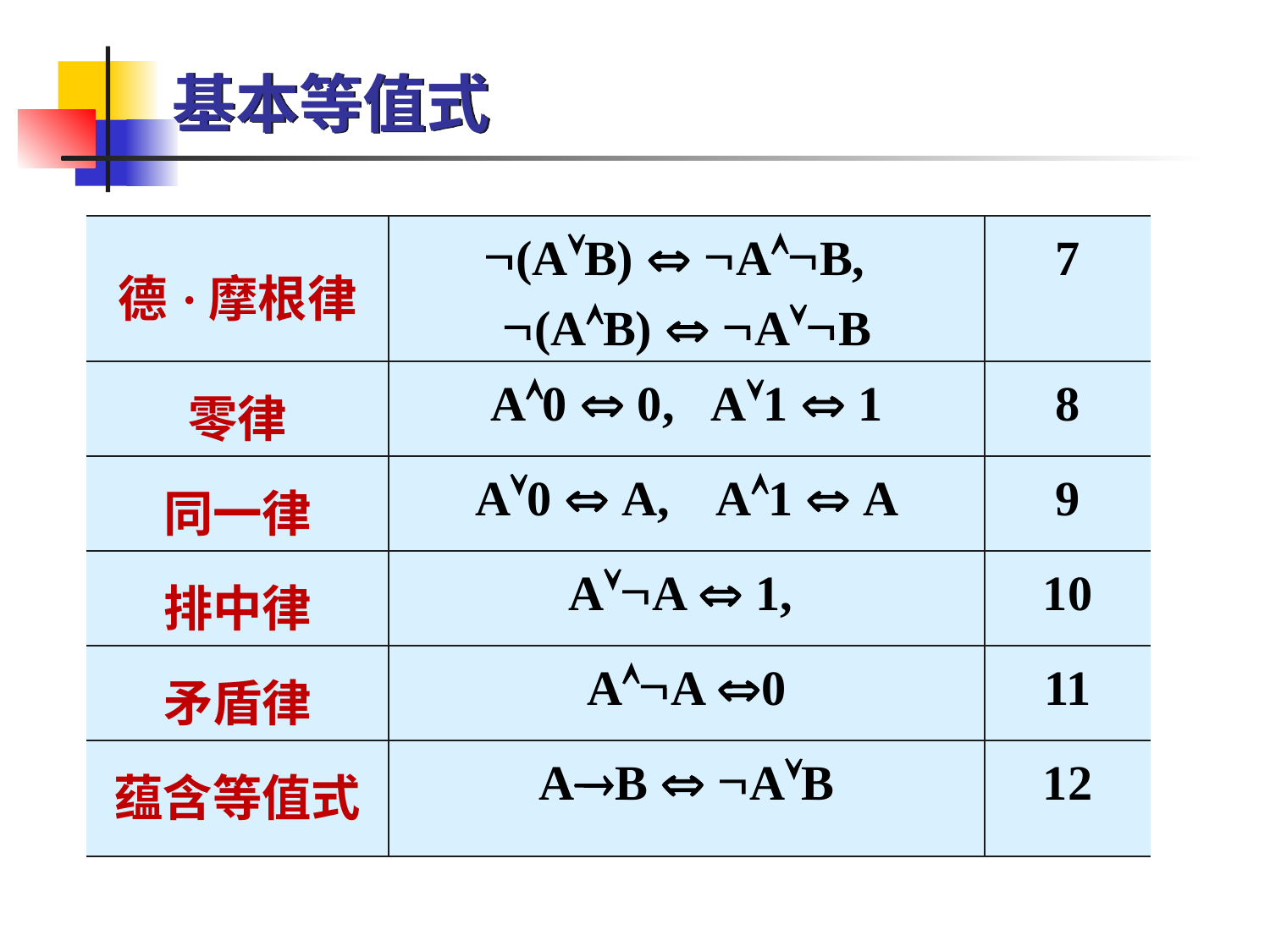

# 基本等值式

| 德·摩根律 | ¬(A∨B) ⇔ ¬A∧¬B, ¬(A∧B) ⇔ ¬A∨¬B | 7 |
| --- | --- | --- |
| 零律 | A∧0 ⇔ 0, A∨1 ⇔ 1 | 8 |
| 同一律 | A∨0 ⇔ A, A∧1 ⇔ A | 9 |
| 排中律 | A∨¬A ⇔ 1, | 10 |
| 矛盾律 | A∧¬A ⇔0 | 11 |
| 蕴含等值式 | A→B ⇔ ¬A∨B | 12 |